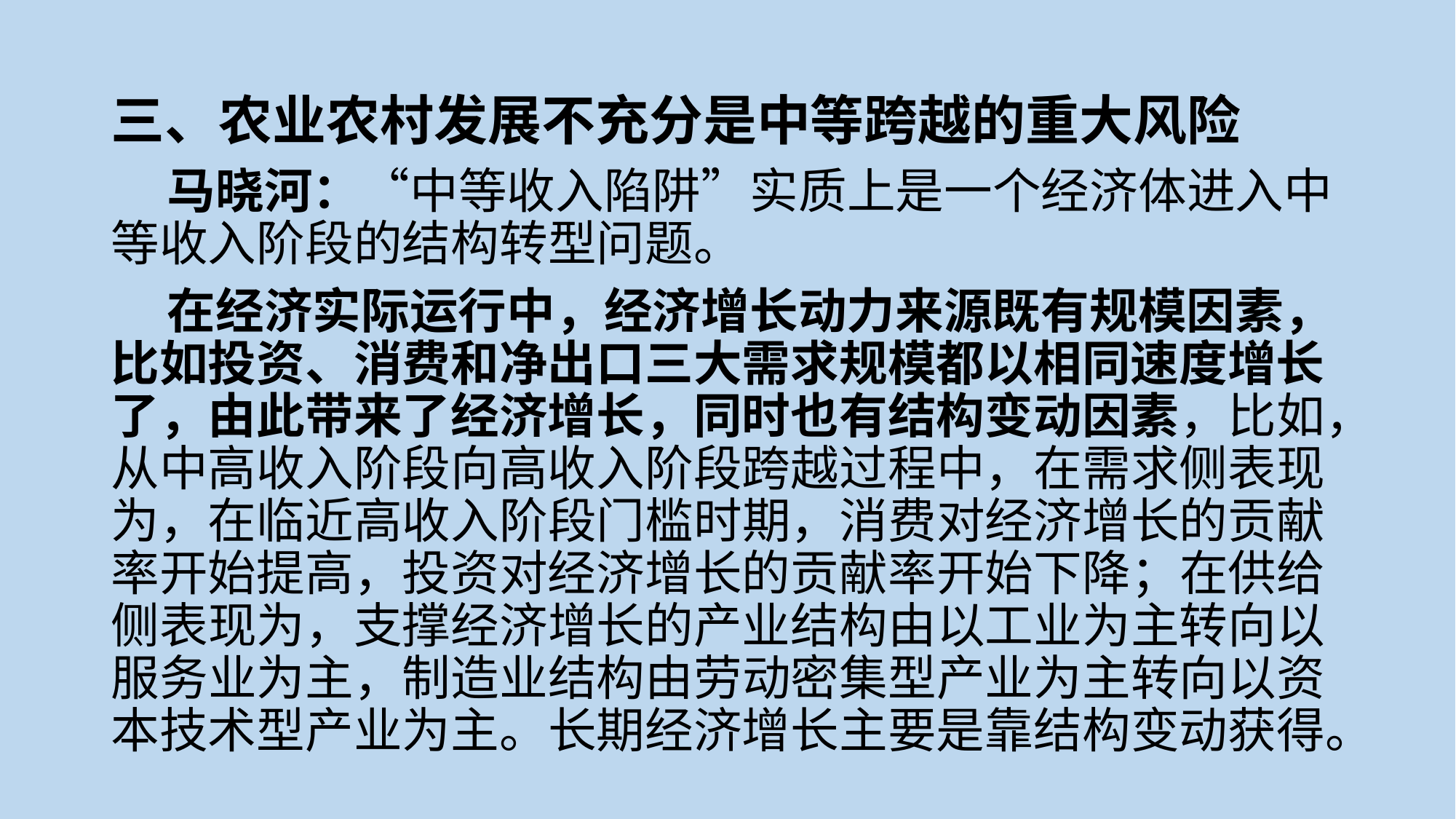

# 三、农业农村发展不充分是中等跨越的重大风险
    马晓河：“中等收入陷阱”实质上是一个经济体进入中等收入阶段的结构转型问题。
    在经济实际运行中，经济增长动力来源既有规模因素，比如投资、消费和净出口三大需求规模都以相同速度增长了，由此带来了经济增长，同时也有结构变动因素，比如，从中高收入阶段向高收入阶段跨越过程中，在需求侧表现为，在临近高收入阶段门槛时期，消费对经济增长的贡献率开始提高，投资对经济增长的贡献率开始下降；在供给侧表现为，支撑经济增长的产业结构由以工业为主转向以服务业为主，制造业结构由劳动密集型产业为主转向以资本技术型产业为主。长期经济增长主要是靠结构变动获得。
主持人：您认为，跨越“中等收入陷阱”必须实现结构转型，两者之间的关系肯定是非常复杂的，请您简要谈谈。